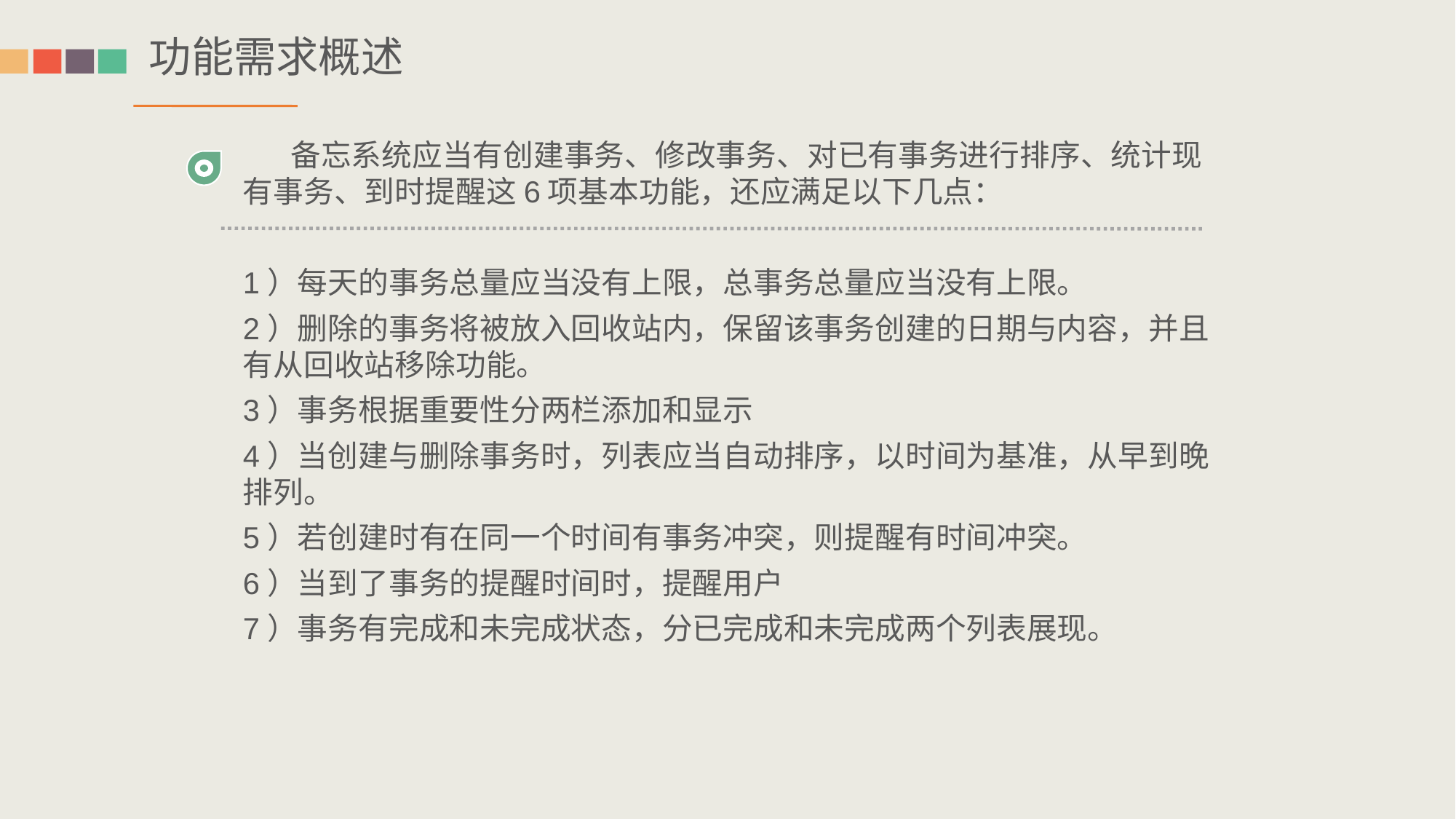

功能需求概述
      备忘系统应当有创建事务、修改事务、对已有事务进行排序、统计现有事务、到时提醒这6项基本功能，还应满足以下几点：

1）每天的事务总量应当没有上限，总事务总量应当没有上限。
2）删除的事务将被放入回收站内，保留该事务创建的日期与内容，并且有从回收站移除功能。
3）事务根据重要性分两栏添加和显示
4）当创建与删除事务时，列表应当自动排序，以时间为基准，从早到晚排列。
5）若创建时有在同一个时间有事务冲突，则提醒有时间冲突。
6）当到了事务的提醒时间时，提醒用户
7）事务有完成和未完成状态，分已完成和未完成两个列表展现。